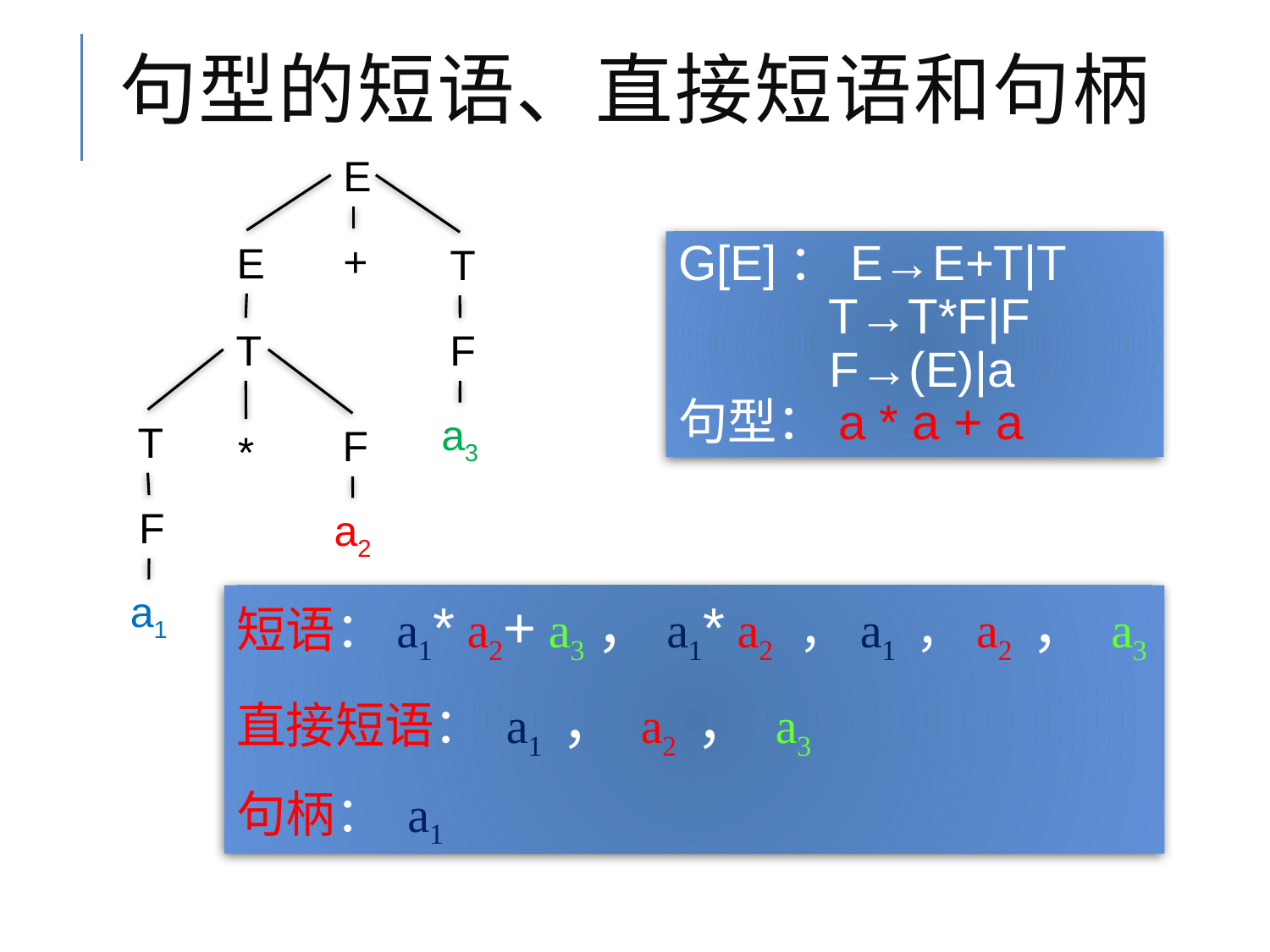

# 句型的短语、直接短语和句柄
E
+
E
T
T
F
a3
T
F
*
F
a2
a1
G[E]：E→E+T|T
           T→T*F|F
           F→(E)|a
句型：a * a + a
短语：a1* a2+ a3，a1* a2 ，a1 ，a2 ， a3
直接短语： a1 ， a2 ， a3
句柄： a1
66